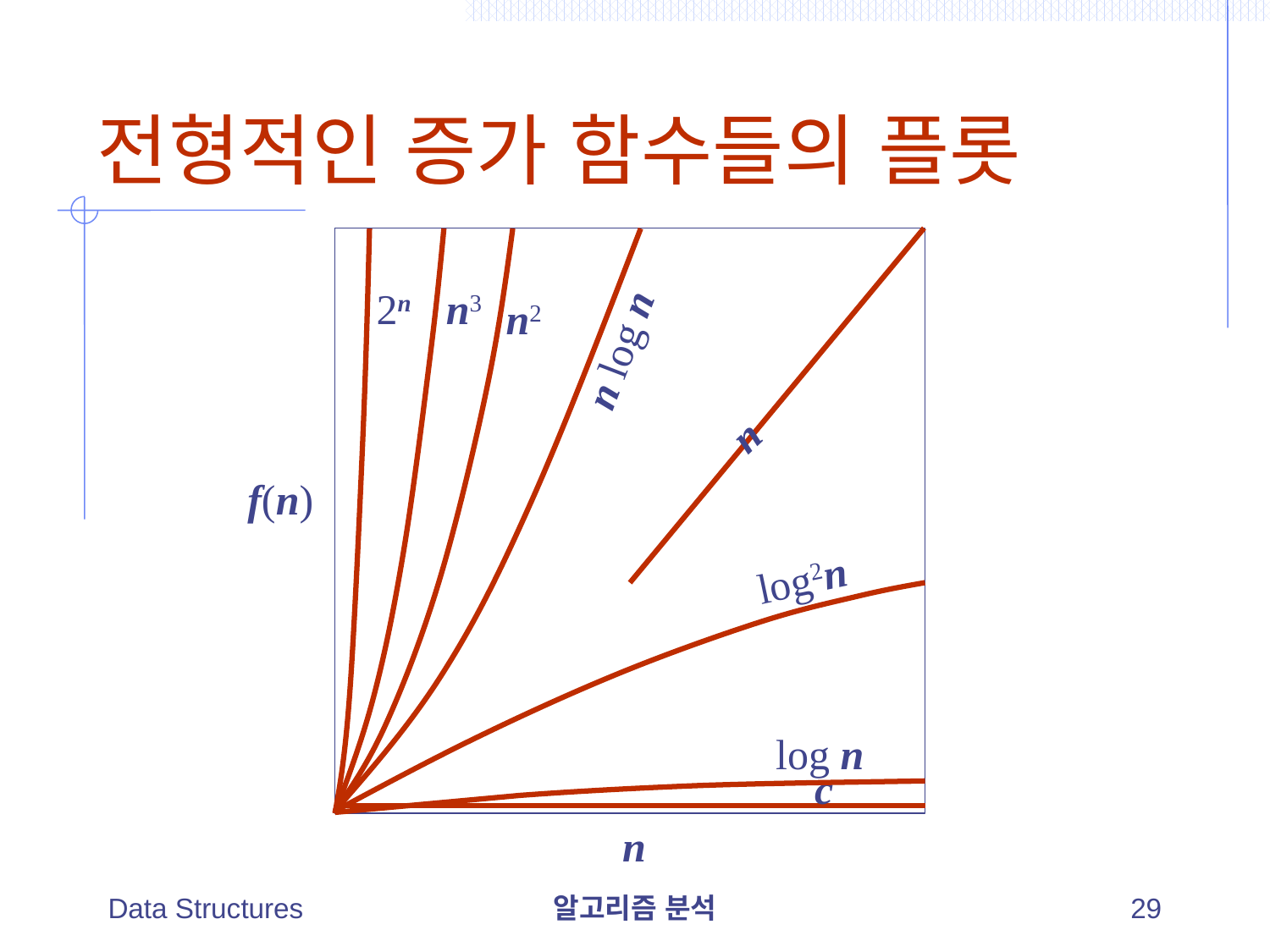

# 전형적인 증가 함수들의 플롯

2n
n3
n2
n log n
n
f(n)
log2n

log n
c

n
Data Structures
알고리즘 분석
29